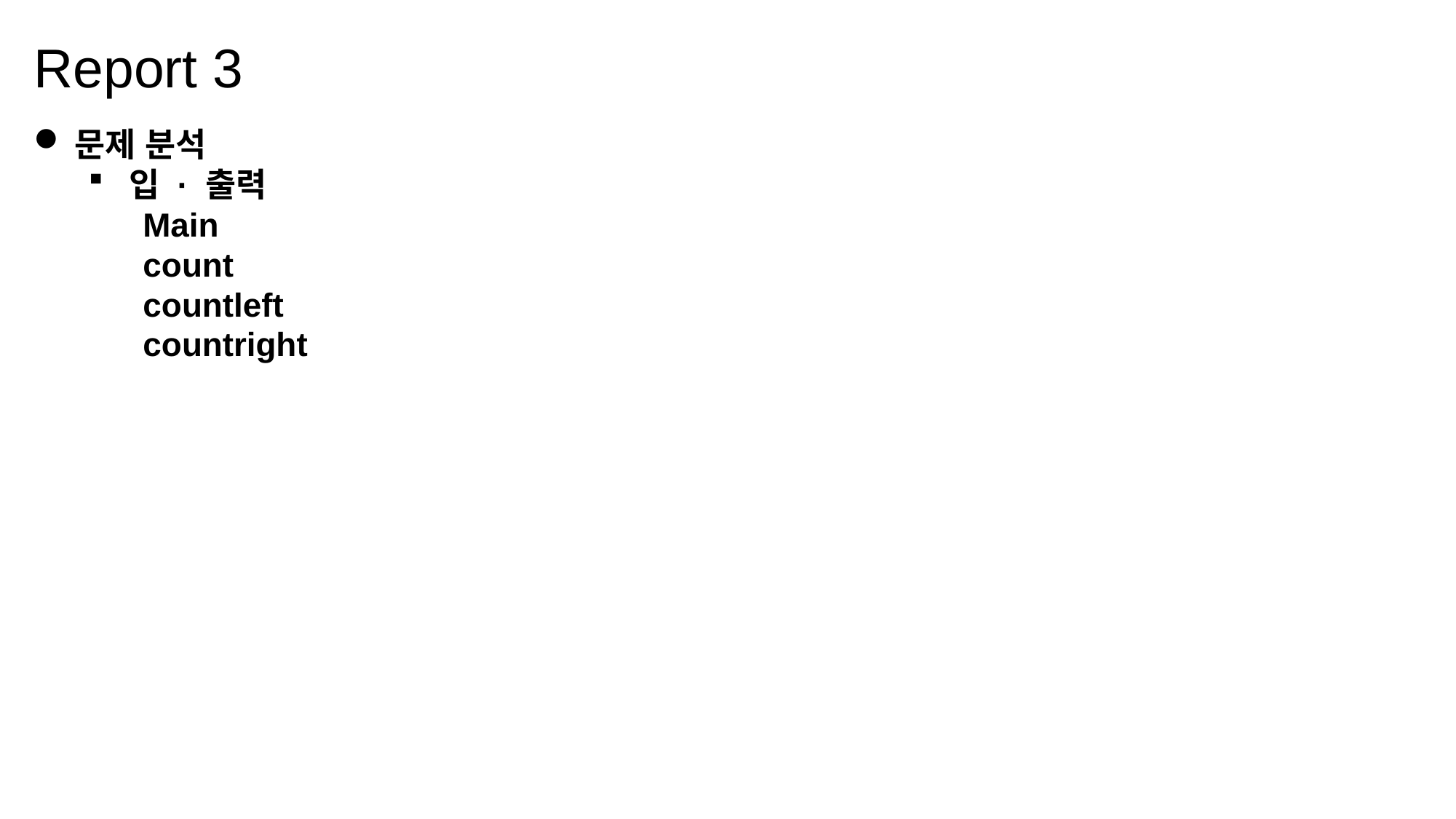

Report 3
문제 분석
입 · 출력
Main
count
countleft
countright